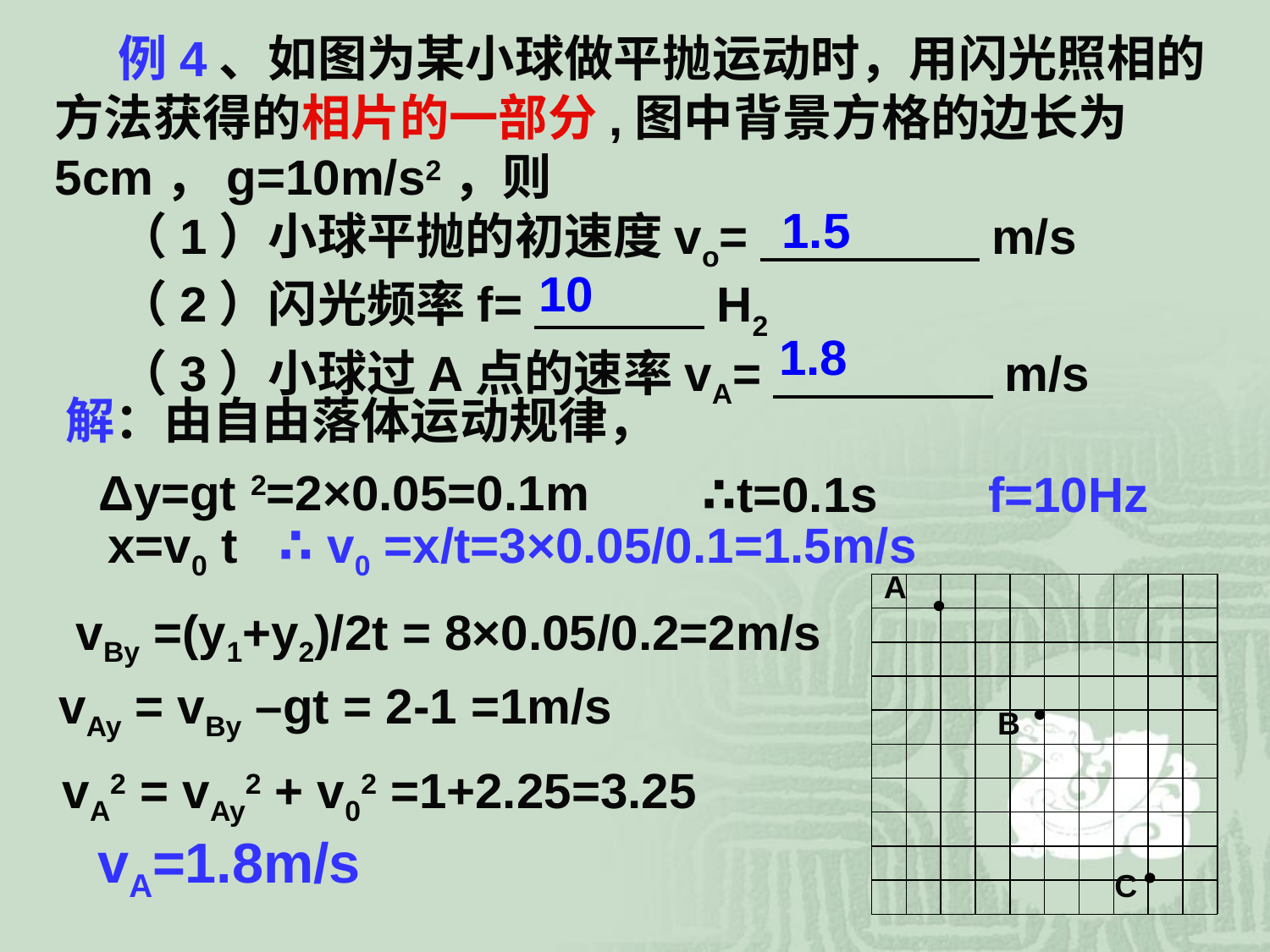

例4、如图为某小球做平抛运动时，用闪光照相的方法获得的相片的一部分,图中背景方格的边长为5cm，g=10m/s2，则
（1）小球平抛的初速度vo=　 　　　 m/s
（2）闪光频率f=　 　　 H2
（3）小球过A点的速率vA=　　 　　 m/s
1.5
10
1.8
解：由自由落体运动规律，
Δy=gt 2=2×0.05=0.1m
∴t=0.1s        f=10Hz
x=v0 t   ∴ v0 =x/t=3×0.05/0.1=1.5m/s
A

B

C

vBy =(y1+y2)/2t = 8×0.05/0.2=2m/s
vAy = vBy –gt = 2-1 =1m/s
vA2 = vAy2 + v02 =1+2.25=3.25
vA=1.8m/s